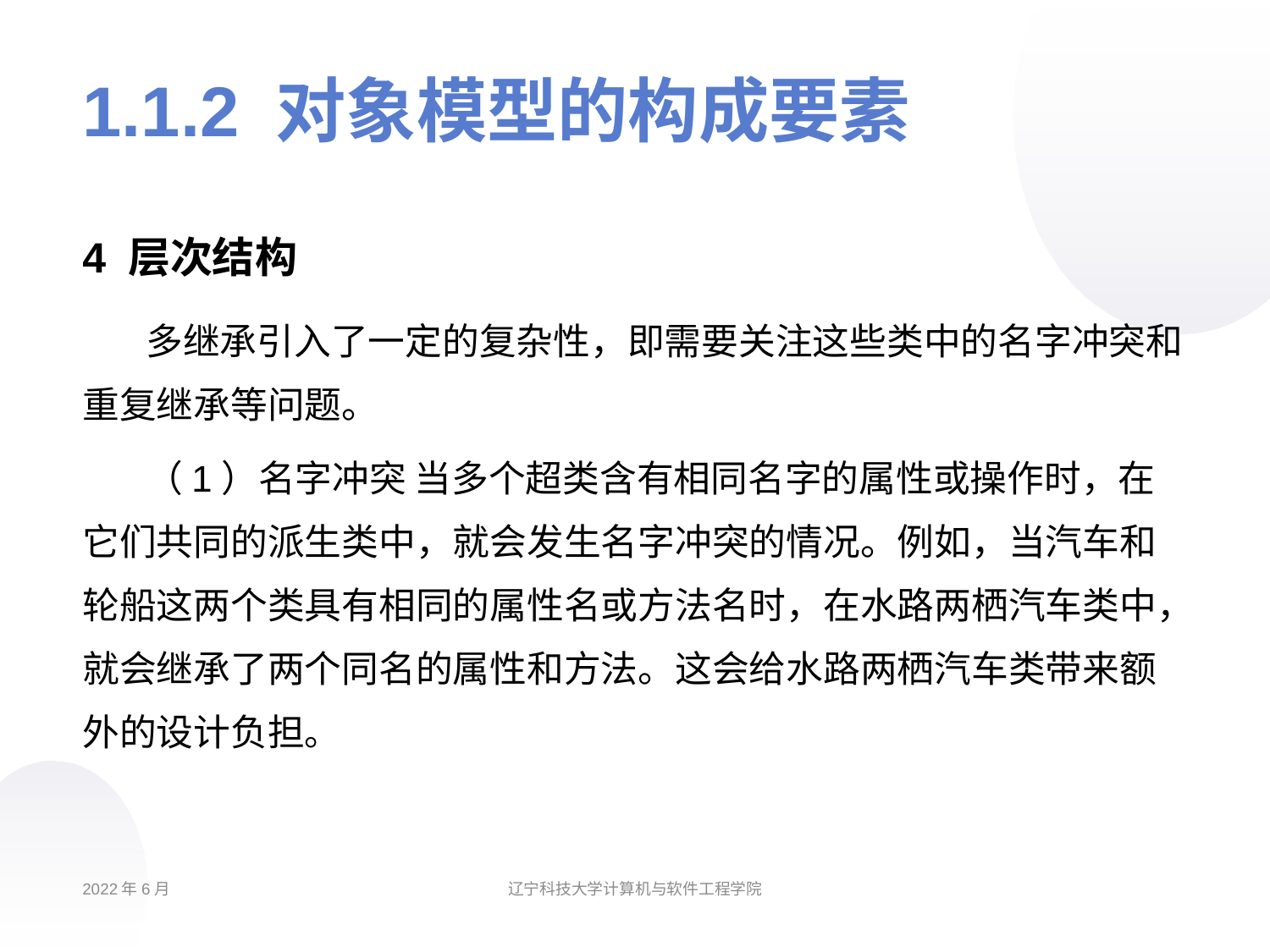

# 1.1.2 对象模型的构成要素
4 层次结构
多继承引入了一定的复杂性，即需要关注这些类中的名字冲突和重复继承等问题。
（1）名字冲突 当多个超类含有相同名字的属性或操作时，在它们共同的派生类中，就会发生名字冲突的情况。例如，当汽车和轮船这两个类具有相同的属性名或方法名时，在水路两栖汽车类中，就会继承了两个同名的属性和方法。这会给水路两栖汽车类带来额外的设计负担。

2022年6月
辽宁科技大学计算机与软件工程学院
50